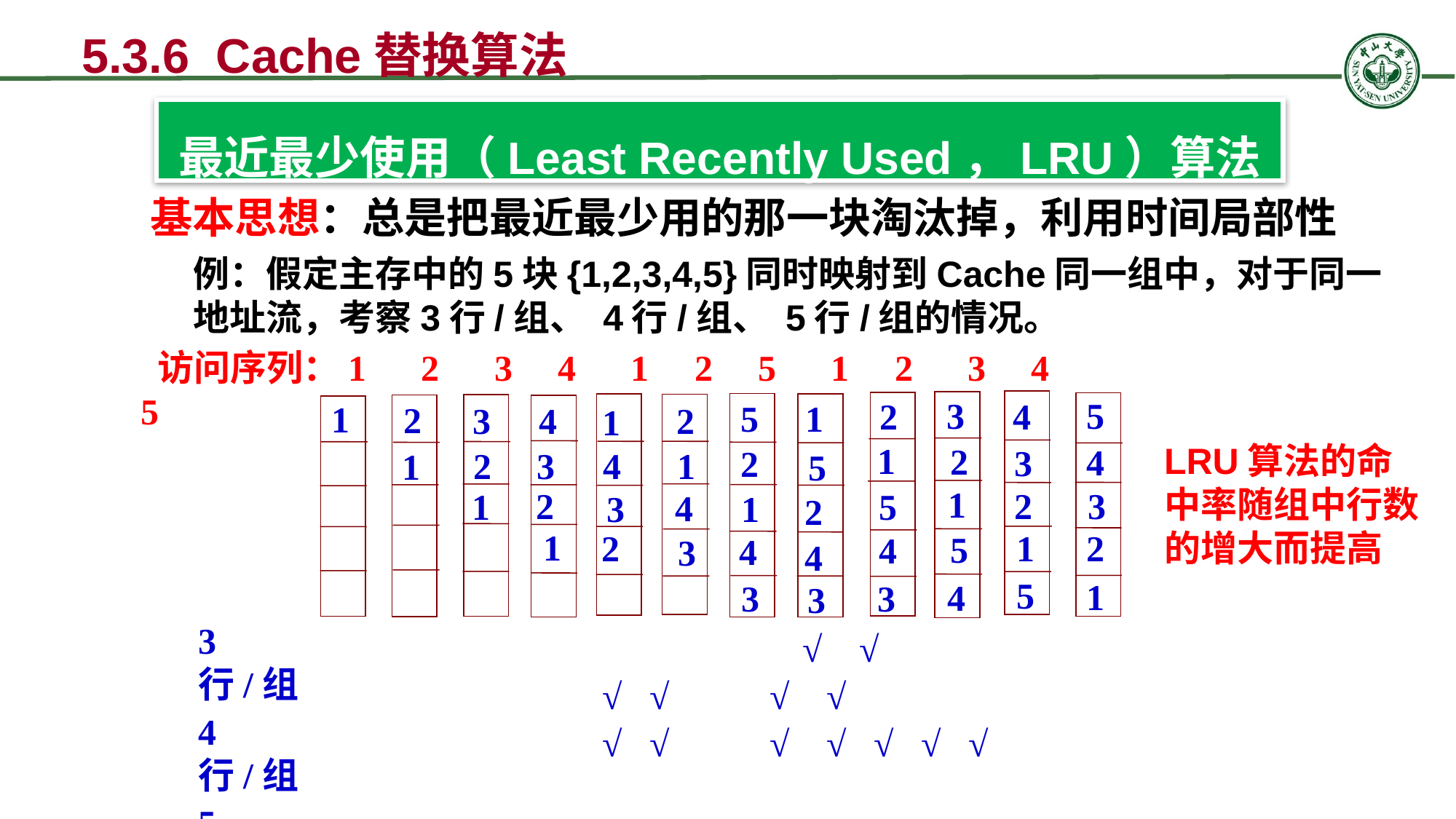

5.3.6  Cache替换算法
最近最少使用（Least Recently Used，LRU）算法
基本思想：总是把最近最少用的那一块淘汰掉，利用时间局部性
例：假定主存中的5块{1,2,3,4,5}同时映射到Cache同一组中，对于同一地址流，考察3行/组、 4行/组、 5行/组的情况。

 访问序列：1      2      3     4      1     2     5      1     2      3     4      5

3

5
4

 2

 5
1

 1
 2
 4
2
 3
1
LRU算法的命中率随组中行数的增大而提高
1

2

4
3

2

2

3

4
1
1
 5

1

2
3
2

1
5

4

1
3
2

1

1
2
2

5
4

4
3

4

5

1

4

3
3

3
3行/组
4行/组
5行/组
                                                      √    √
                                √   √           √    √
                                √   √           √    √   √   √   √